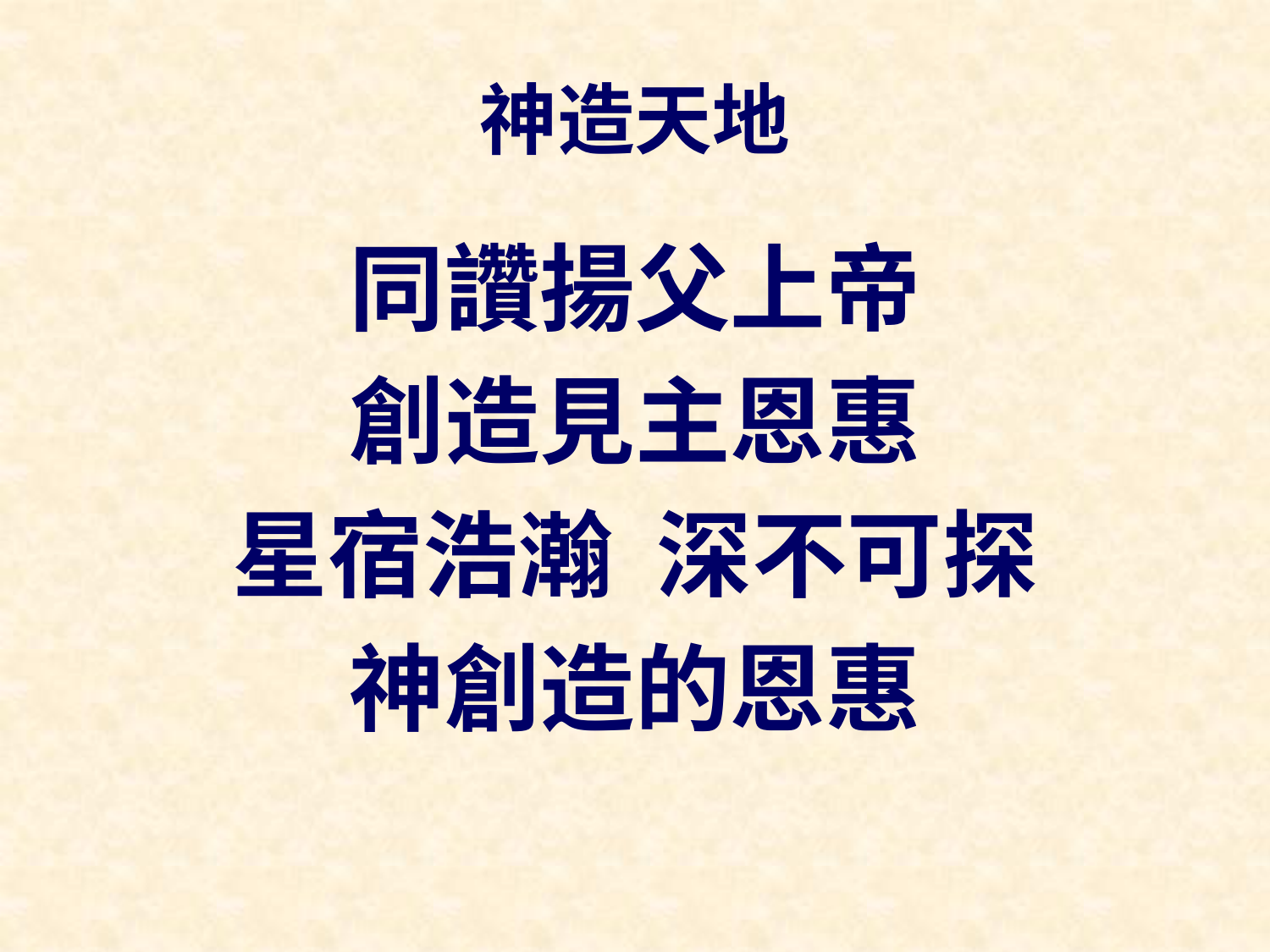

# 神造天地
同讚揚父上帝
創造見主恩惠
星宿浩瀚  深不可探
神創造的恩惠